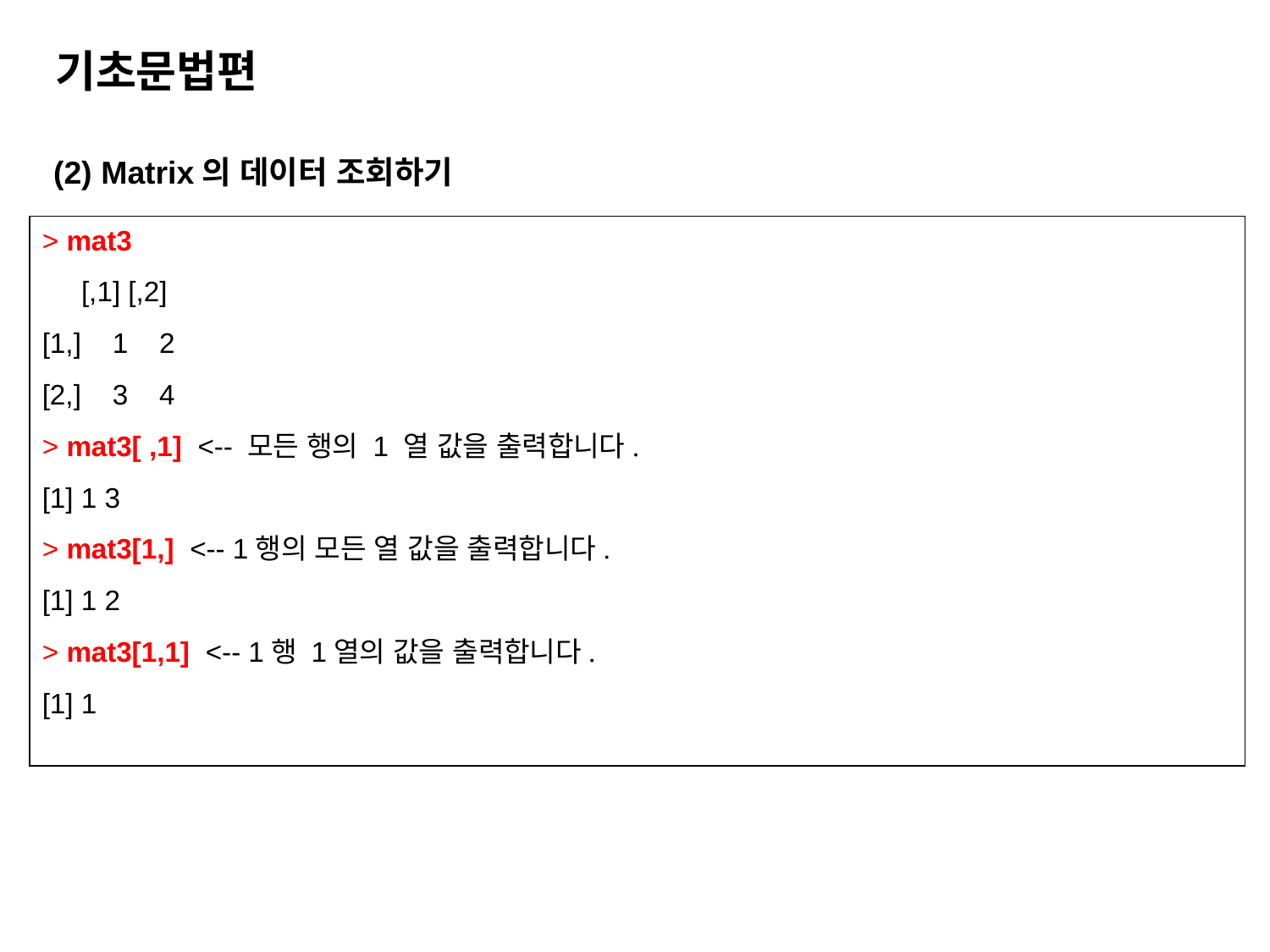

기초문법편
(2) Matrix의 데이터 조회하기
> mat3
     [,1] [,2]
[1,]    1    2
[2,]    3    4
> mat3[ ,1]  <-- 모든 행의 1 열 값을 출력합니다.
[1] 1 3
> mat3[1,]  <-- 1행의 모든 열 값을 출력합니다.
[1] 1 2
> mat3[1,1]  <-- 1행 1열의 값을 출력합니다.
[1] 1